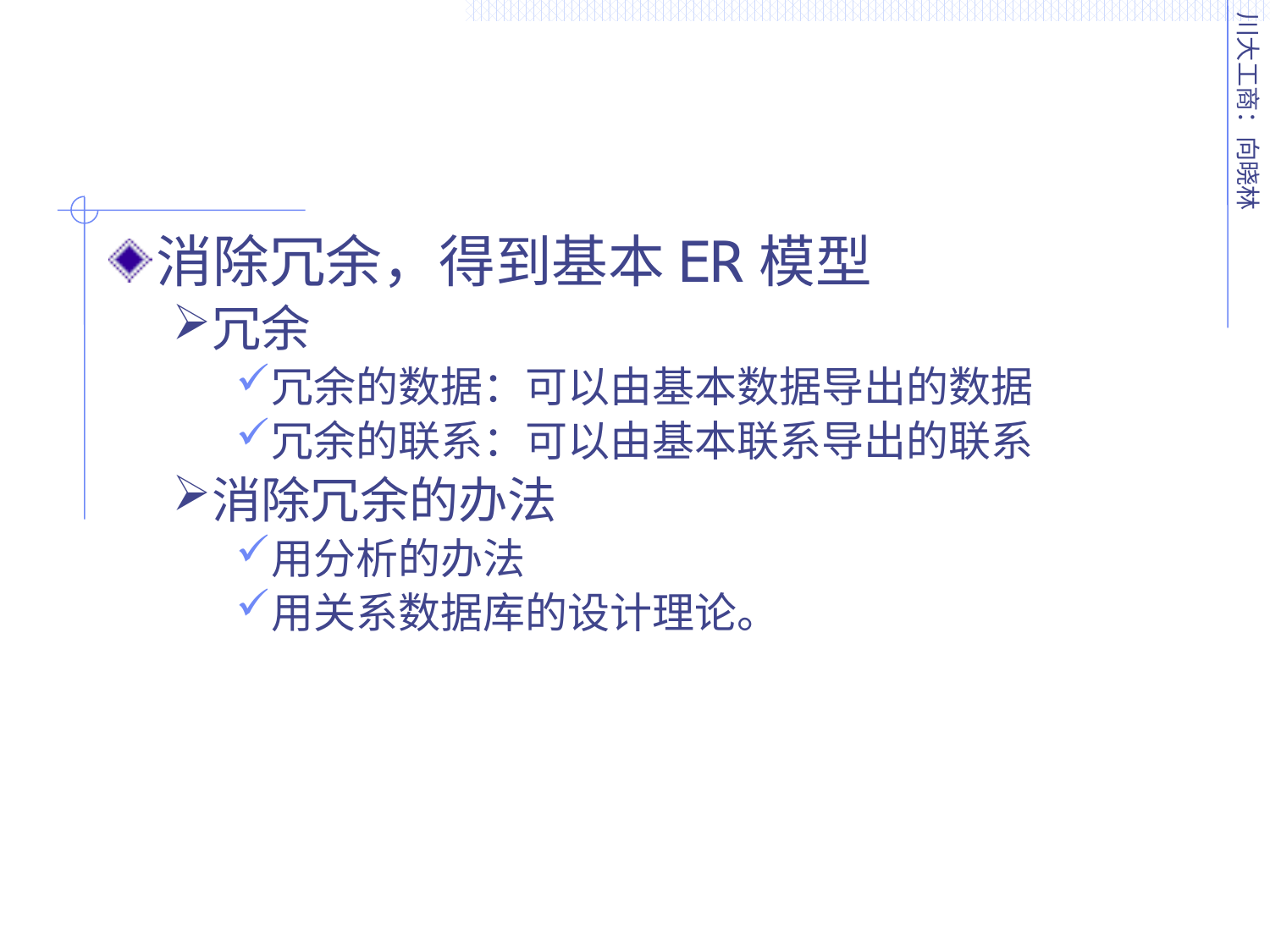

消除冗余，得到基本ER模型
冗余
冗余的数据：可以由基本数据导出的数据
冗余的联系：可以由基本联系导出的联系
消除冗余的办法
用分析的办法
用关系数据库的设计理论。